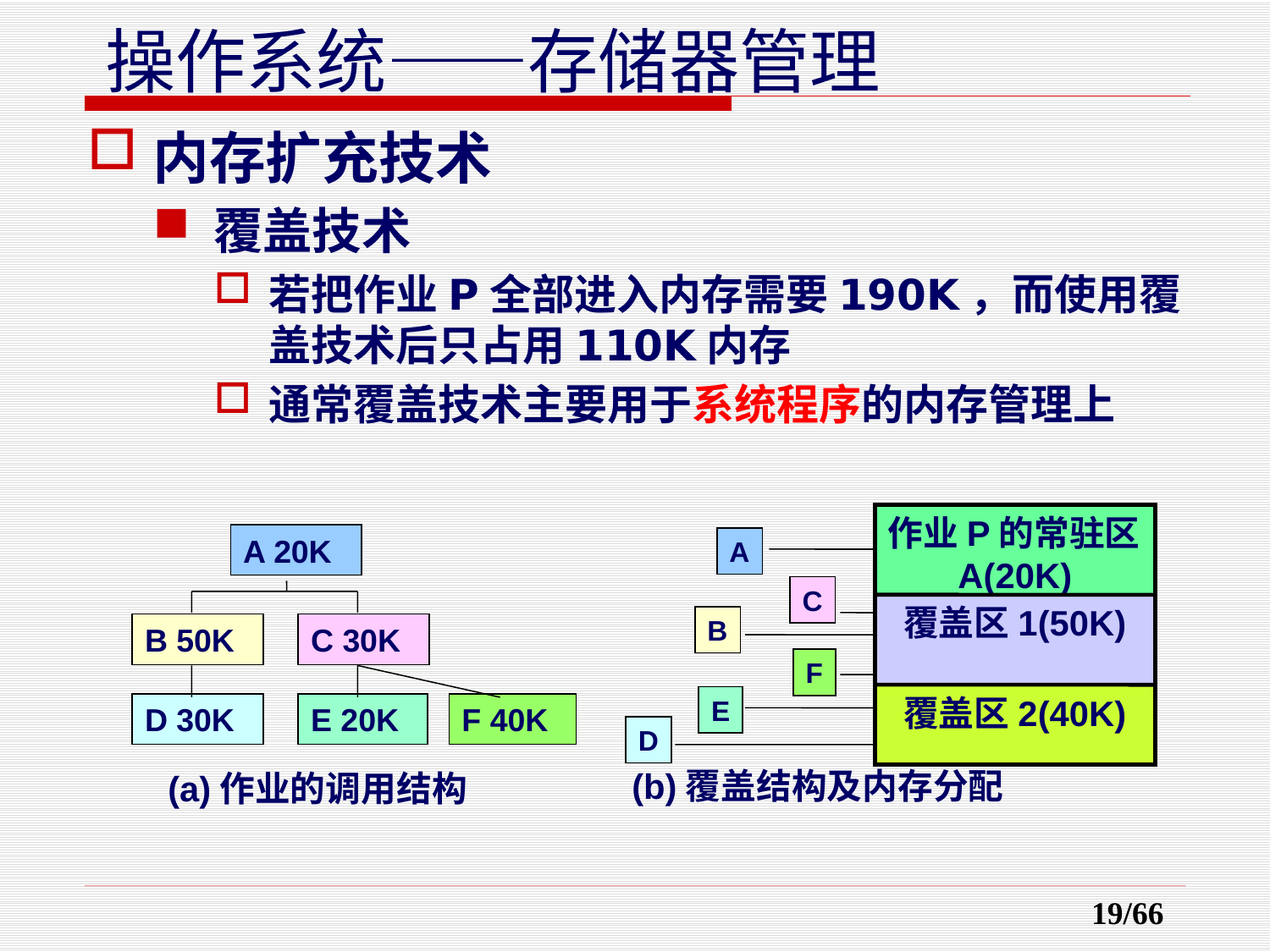

内存扩充技术
覆盖技术
若把作业P全部进入内存需要190K，而使用覆盖技术后只占用110K内存
通常覆盖技术主要用于系统程序的内存管理上
作业P的常驻区A(20K)

A 20K
A

C

覆盖区1(50K)

B

B 50K
C 30K

F

覆盖区2(40K)

E
D 30K
E 20K
F 40K

D

(b)覆盖结构及内存分配
     (a)作业的调用结构